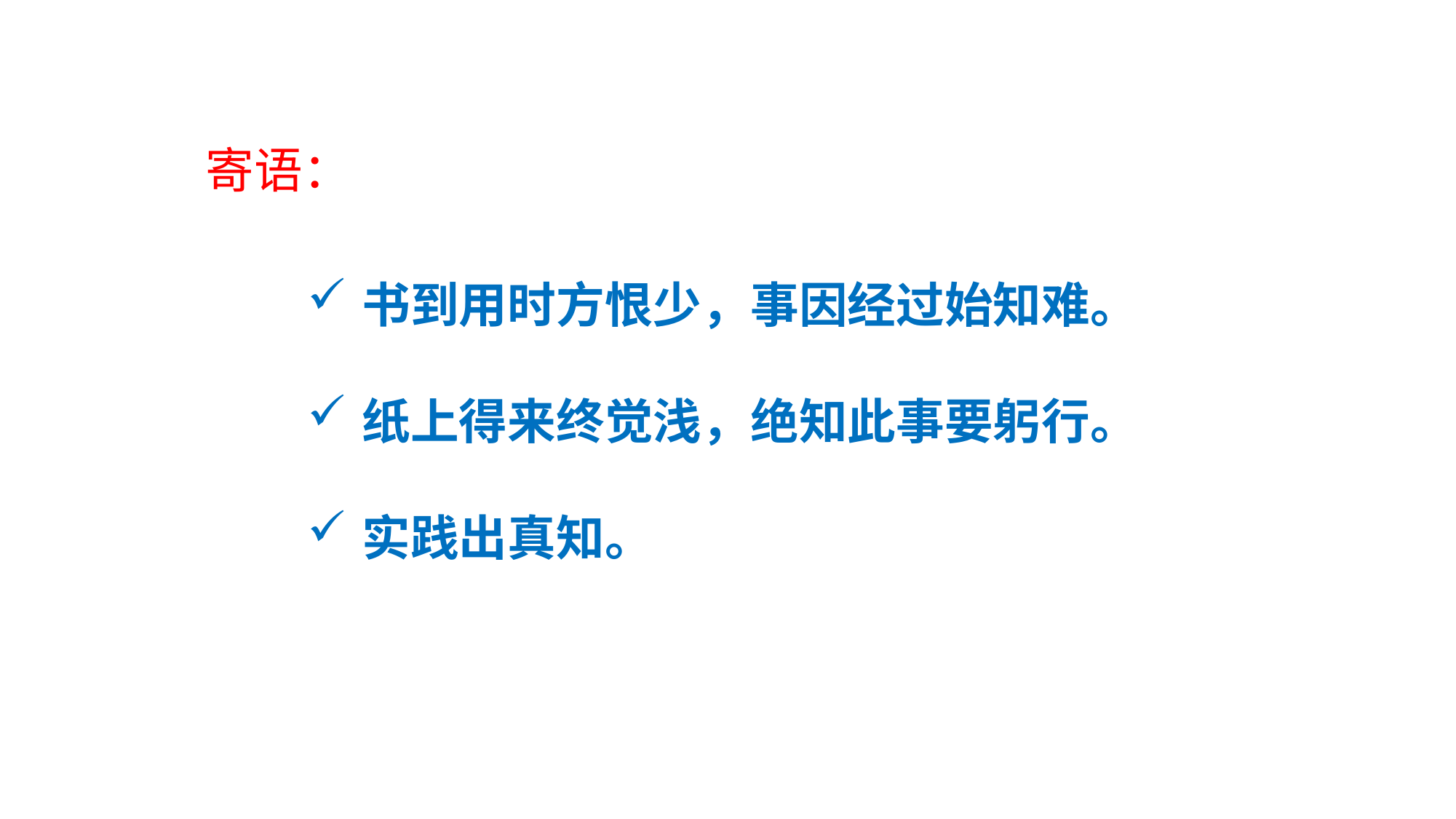

寄语：
书到用时方恨少，事因经过始知难。

纸上得来终觉浅，绝知此事要躬行。

实践出真知。